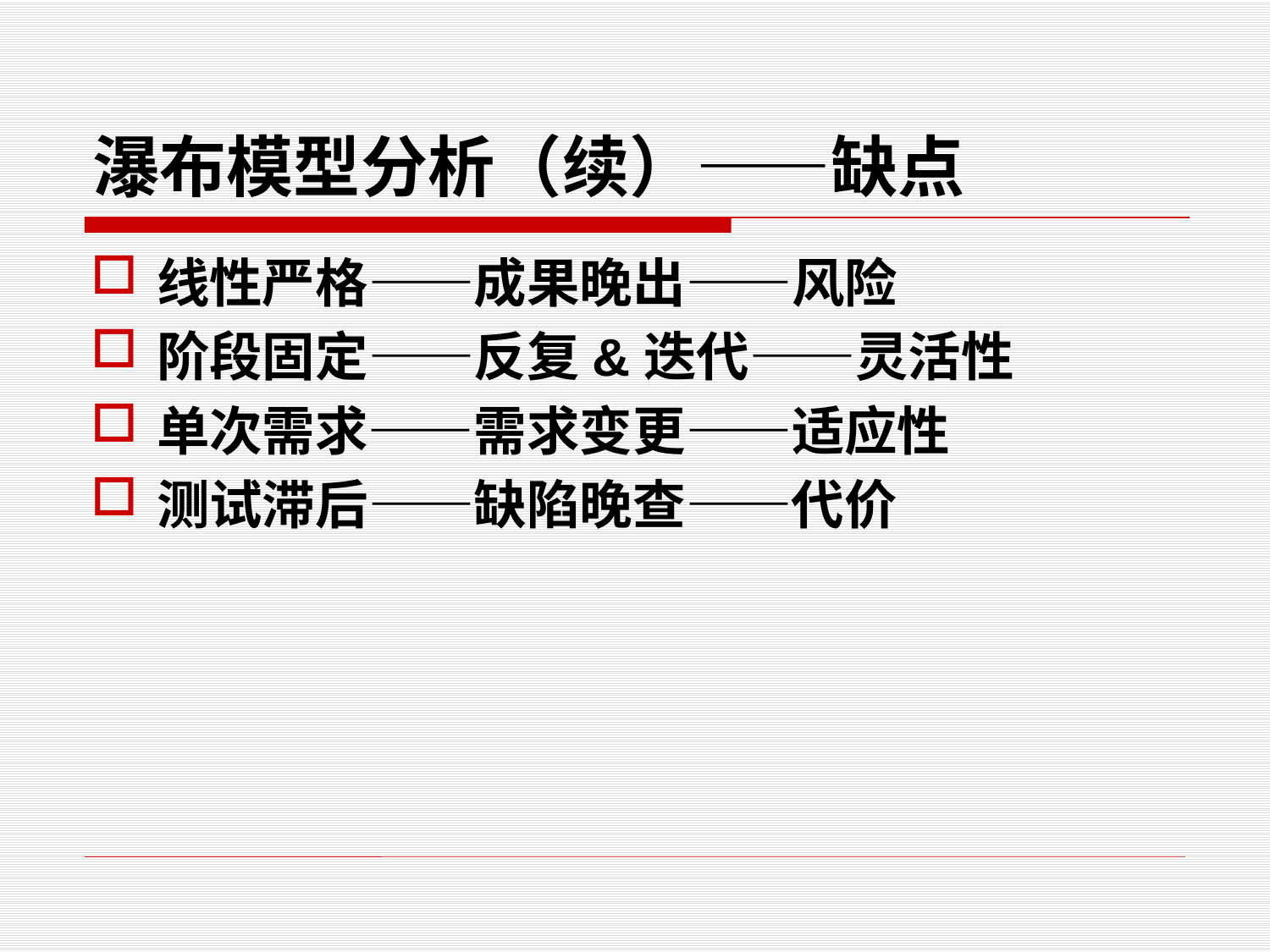

# 瀑布模型分析（续）——缺点
线性严格——成果晚出——风险
阶段固定——反复&迭代——灵活性
单次需求——需求变更——适应性
测试滞后——缺陷晚查——代价